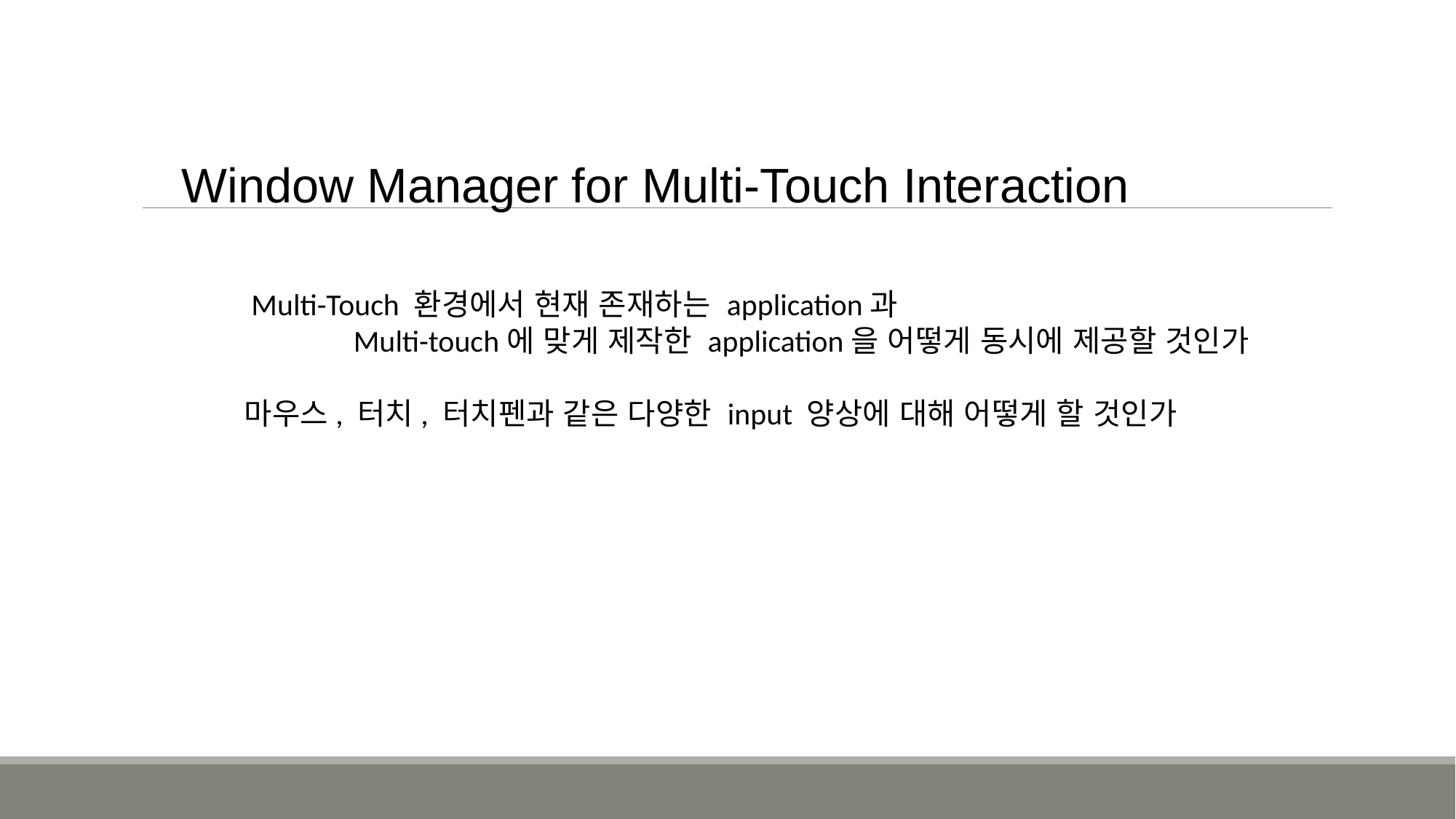

Window Manager for Multi-Touch Interaction
 Multi-Touch 환경에서 현재 존재하는 application과
	Multi-touch에 맞게 제작한 application을 어떻게 동시에 제공할 것인가

마우스, 터치, 터치펜과 같은 다양한 input 양상에 대해 어떻게 할 것인가